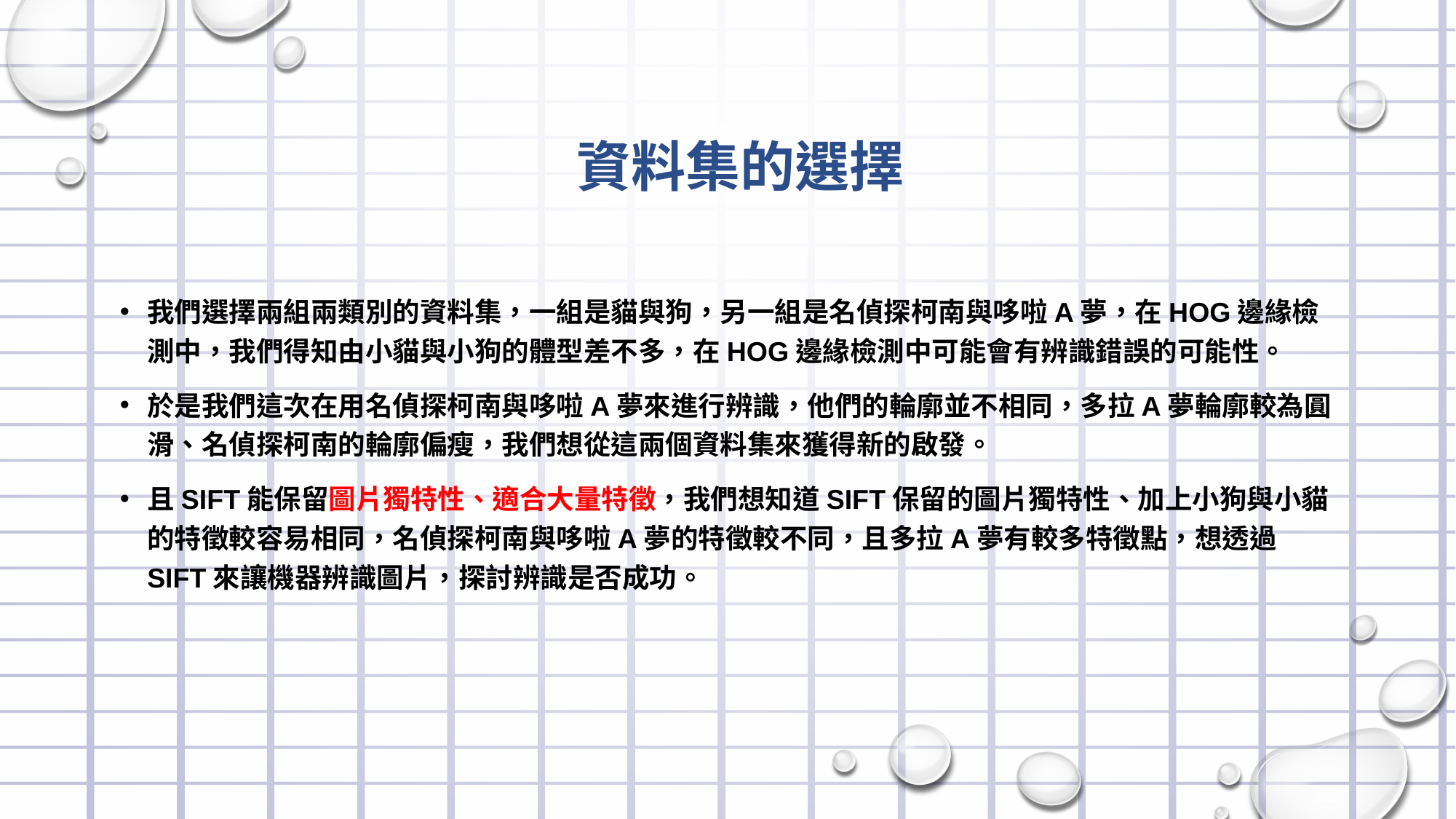

# 資料集的選擇
我們選擇兩組兩類別的資料集，一組是貓與狗，另一組是名偵探柯南與哆啦A夢，在hog邊緣檢測中，我們得知由小貓與小狗的體型差不多，在HOG邊緣檢測中可能會有辨識錯誤的可能性。
於是我們這次在用名偵探柯南與哆啦A夢來進行辨識，他們的輪廓並不相同，多拉A夢輪廓較為圓滑、名偵探柯南的輪廓偏瘦，我們想從這兩個資料集來獲得新的啟發。
且SIFT能保留圖片獨特性、適合大量特徵，我們想知道SIFT保留的圖片獨特性、加上小狗與小貓的特徵較容易相同，名偵探柯南與哆啦A夢的特徵較不同，且多拉A夢有較多特徵點，想透過SIFT來讓機器辨識圖片，探討辨識是否成功。